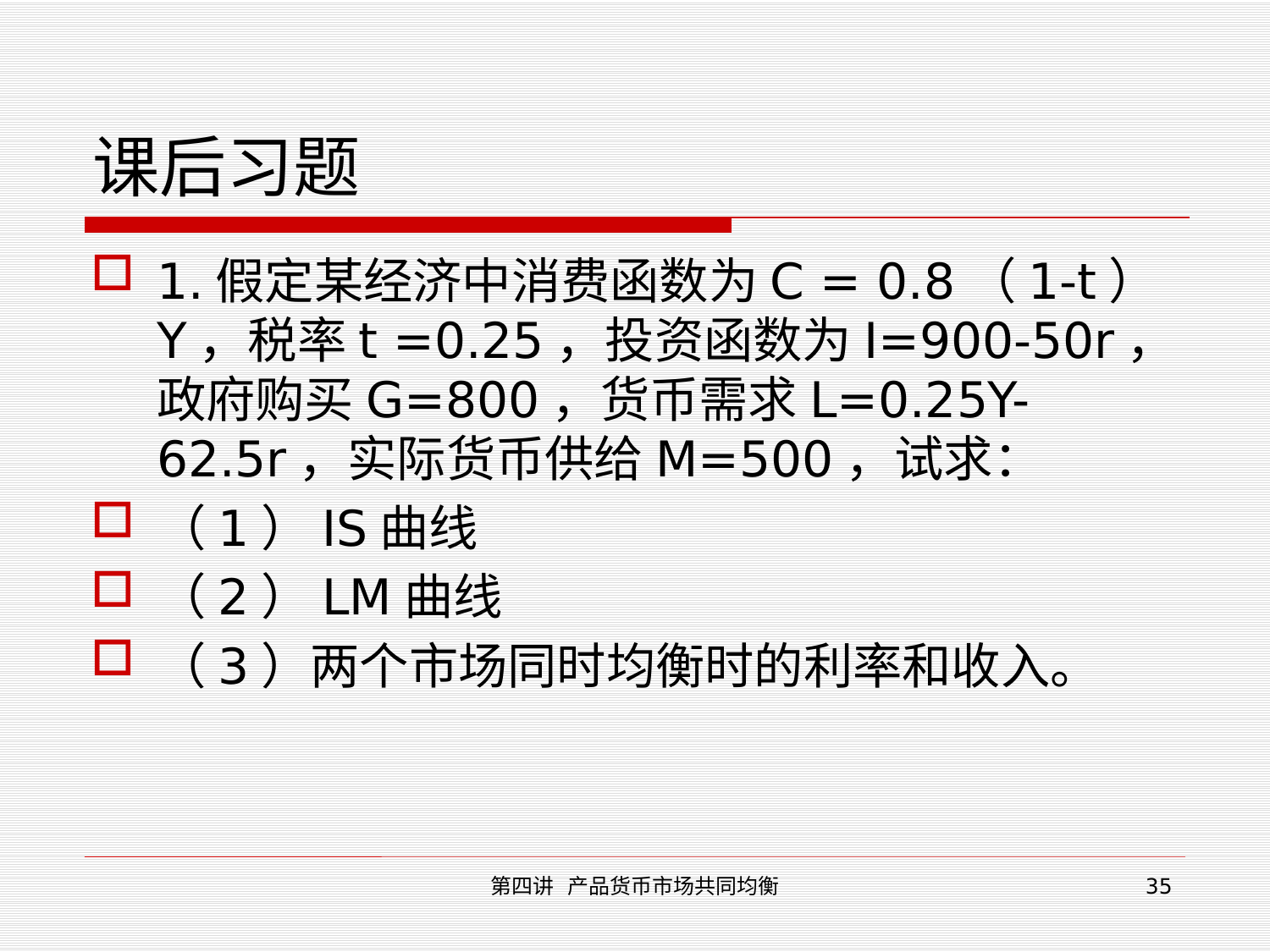

# 课后习题
1.假定某经济中消费函数为C = 0.8（1-t）Y，税率t =0.25，投资函数为I=900-50r，政府购买G=800，货币需求L=0.25Y-62.5r，实际货币供给M=500，试求：
（1）IS曲线
（2）LM曲线
（3）两个市场同时均衡时的利率和收入。
第四讲   产品货币市场共同均衡
35